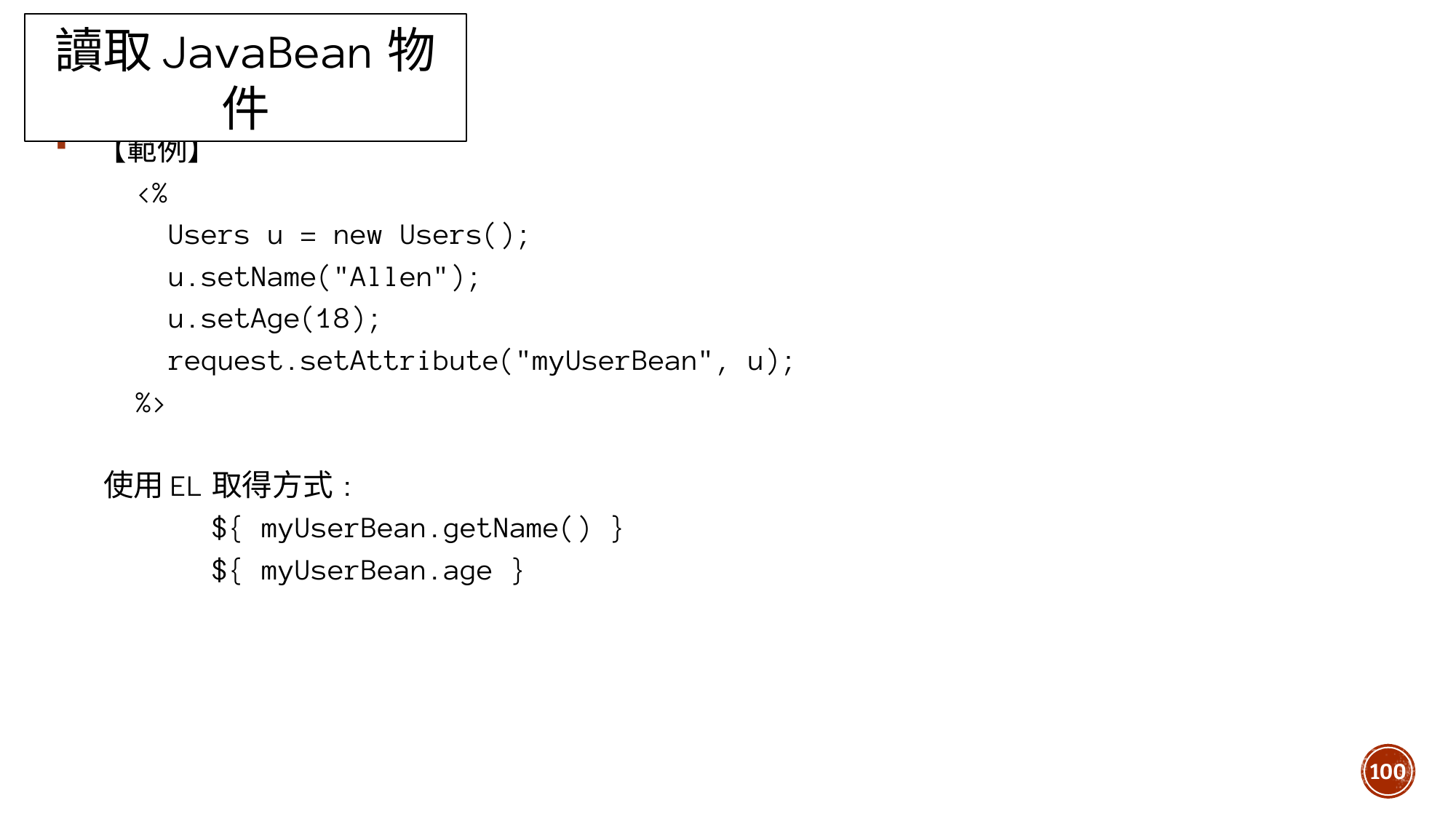

讀取JavaBean物件
【範例】
<%
Users u = new Users();
u.setName("Allen");
u.setAge(18);
request.setAttribute("myUserBean", u);
%>

使用EL取得方式:
	${ myUserBean.getName() }
	${ myUserBean.age }
100